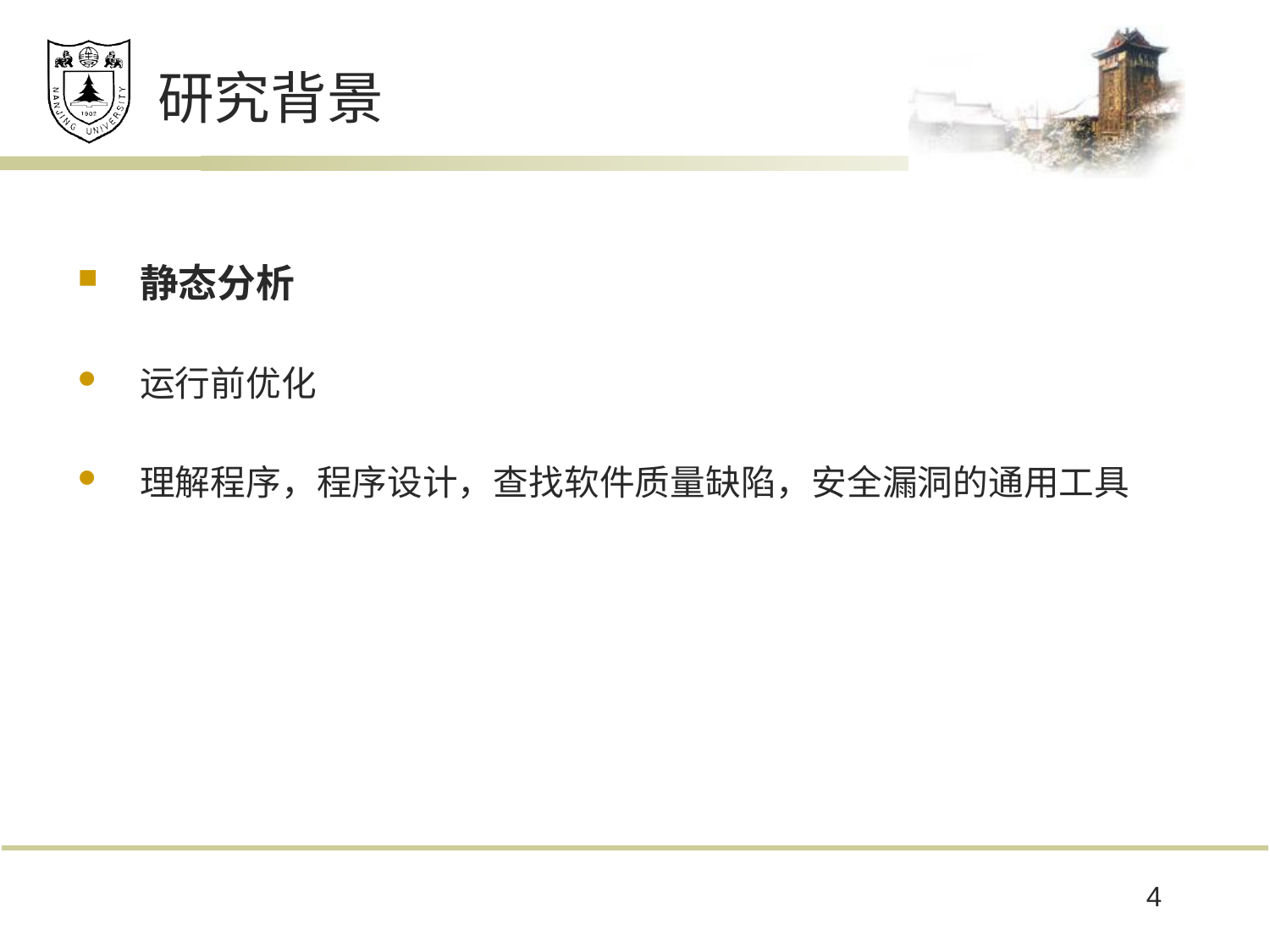

# 研究背景

静态分析

运行前优化

理解程序，程序设计，查找软件质量缺陷，安全漏洞的通用工具
4